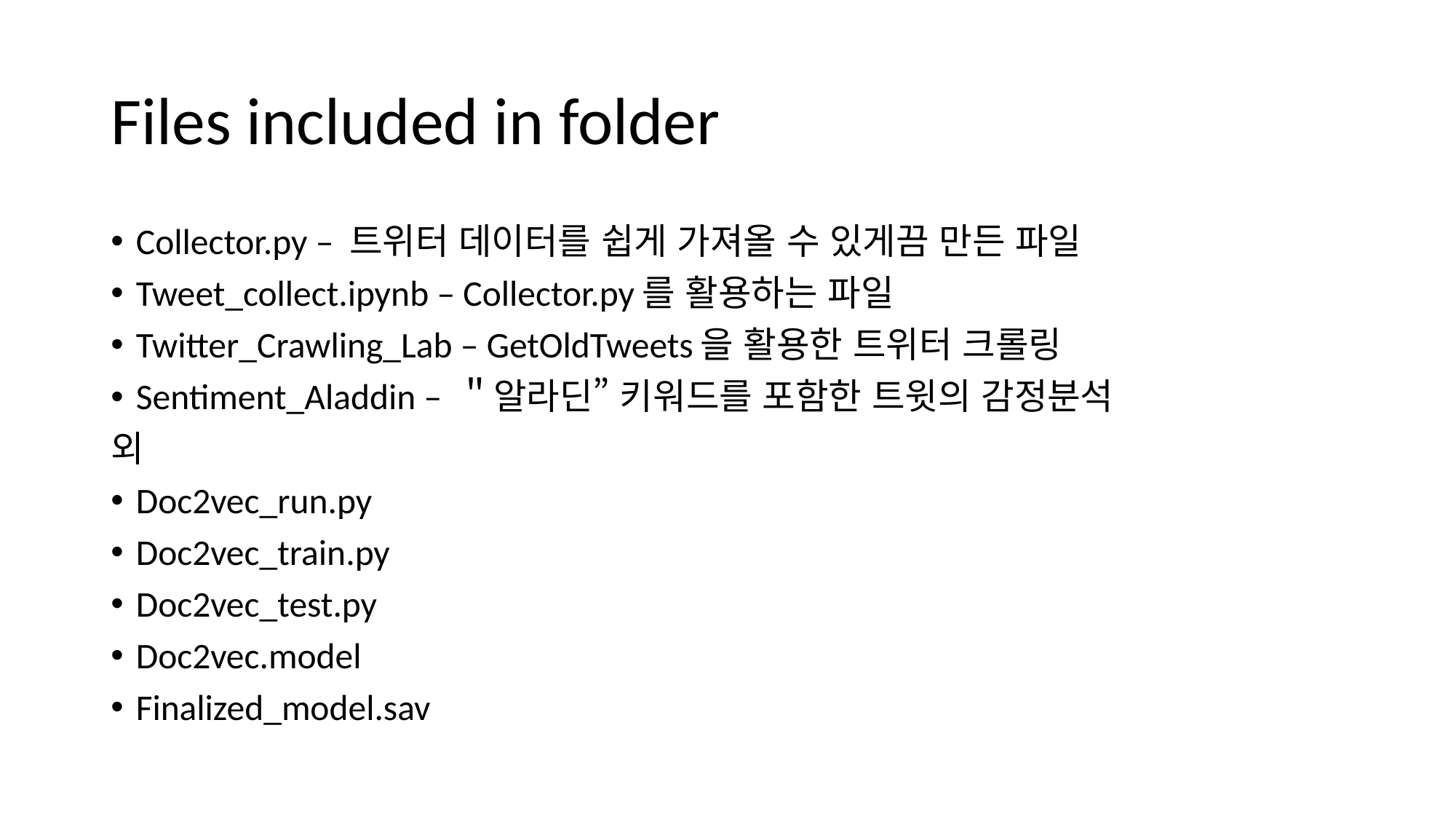

# Files included in folder
Collector.py – 트위터 데이터를 쉽게 가져올 수 있게끔 만든 파일
Tweet_collect.ipynb – Collector.py를 활용하는 파일
Twitter_Crawling_Lab – GetOldTweets을 활용한 트위터 크롤링
Sentiment_Aladdin – ＂알라딘” 키워드를 포함한 트윗의 감정분석
외
Doc2vec_run.py
Doc2vec_train.py
Doc2vec_test.py
Doc2vec.model
Finalized_model.sav